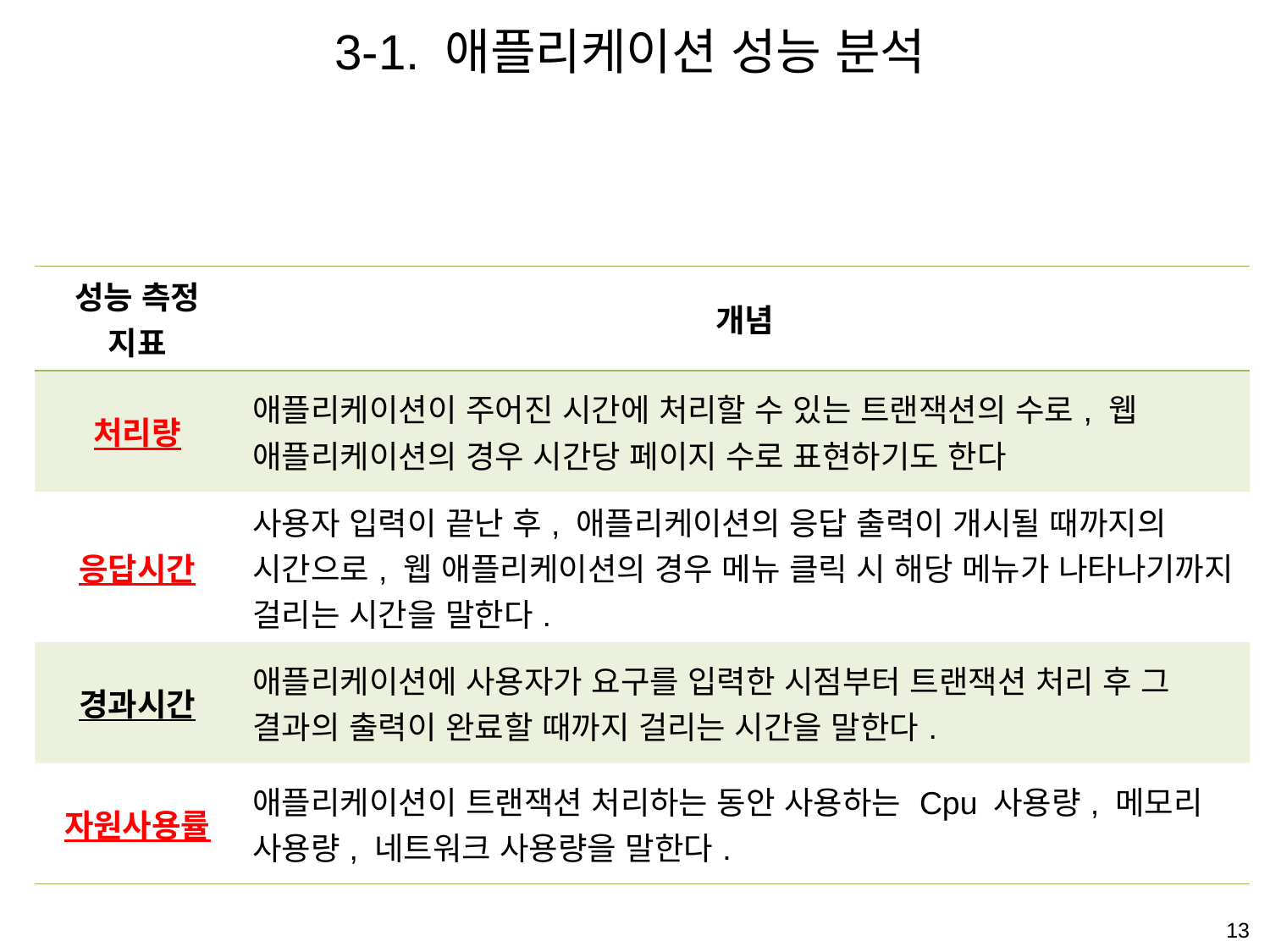

# 3-1. 애플리케이션 성능 분석
| 성능 측정 지표 | 개념 |
| --- | --- |
| 처리량 | 애플리케이션이 주어진 시간에 처리할 수 있는 트랜잭션의 수로, 웹 애플리케이션의 경우 시간당 페이지 수로 표현하기도 한다 |
| 응답시간 | 사용자 입력이 끝난 후, 애플리케이션의 응답 출력이 개시될 때까지의 시간으로, 웹 애플리케이션의 경우 메뉴 클릭 시 해당 메뉴가 나타나기까지 걸리는 시간을 말한다. |
| 경과시간 | 애플리케이션에 사용자가 요구를 입력한 시점부터 트랜잭션 처리 후 그 결과의 출력이 완료할 때까지 걸리는 시간을 말한다. |
| 자원사용률 | 애플리케이션이 트랜잭션 처리하는 동안 사용하는 Cpu 사용량, 메모리 사용량, 네트워크 사용량을 말한다. |
13